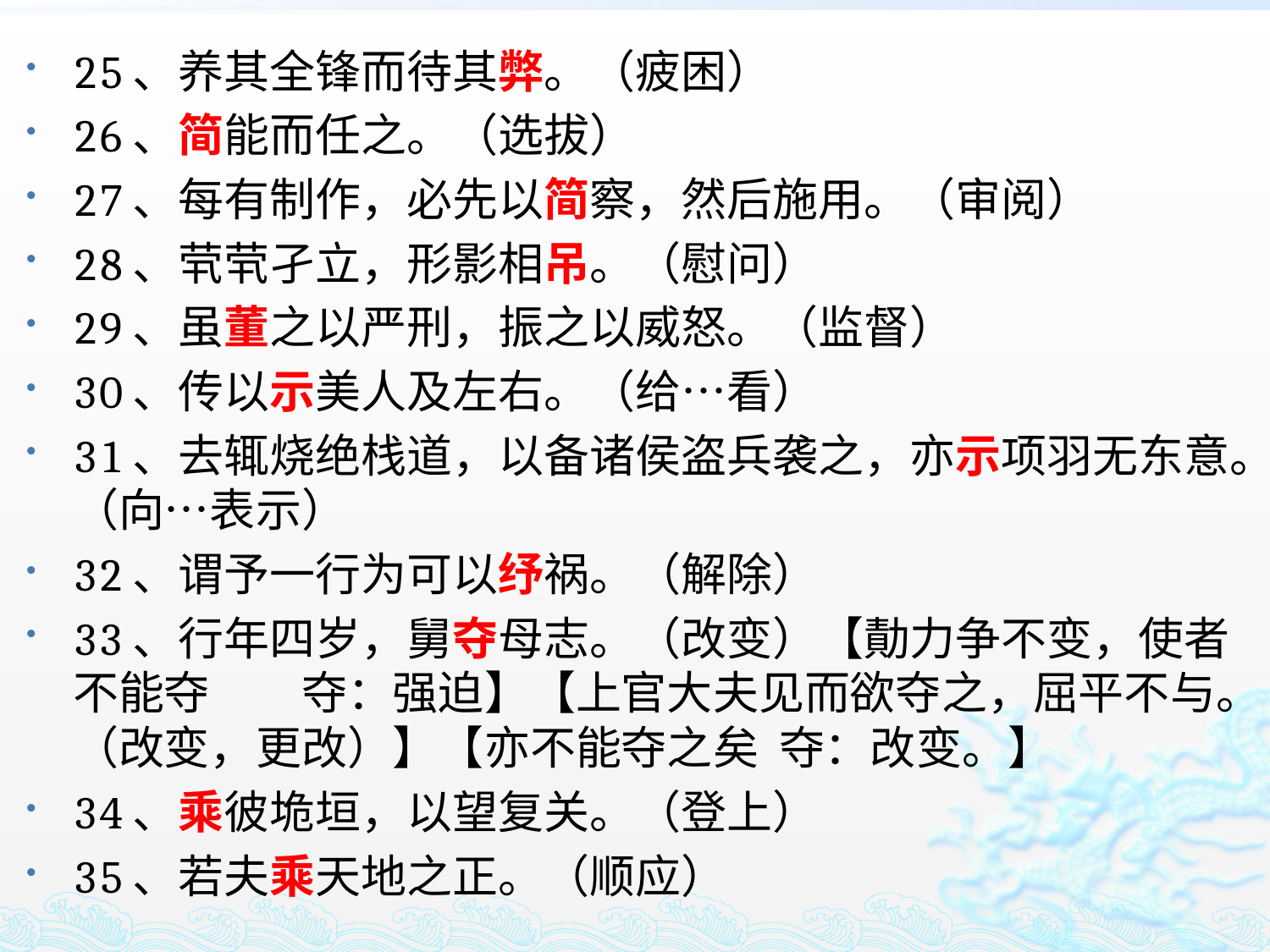

25、养其全锋而待其弊。（疲困）
26、简能而任之。（选拔）
27、每有制作，必先以简察，然后施用。（审阅）
28、茕茕孑立，形影相吊。（慰问）
29、虽董之以严刑，振之以威怒。（监督）
30、传以示美人及左右。（给…看）
31、去辄烧绝栈道，以备诸侯盗兵袭之，亦示项羽无东意。（向…表示）
32、谓予一行为可以纾祸。（解除）
33、行年四岁，舅夺母志。（改变）【勣力争不变，使者不能夺　　夺：强迫】【上官大夫见而欲夺之，屈平不与。（改变，更改）】【亦不能夺之矣  夺：改变。】
34、乘彼垝垣，以望复关。（登上）
35、若夫乘天地之正。（顺应）